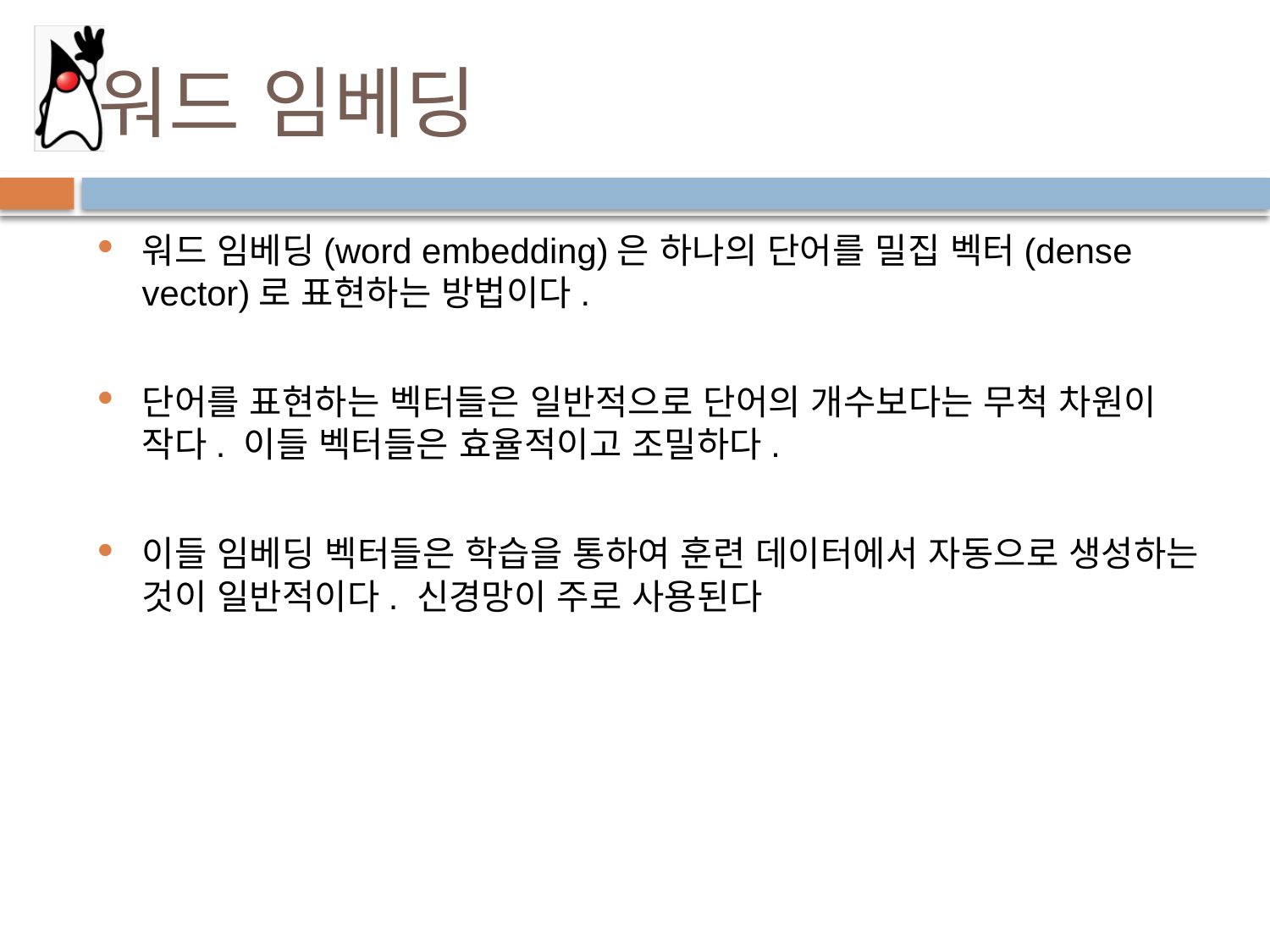

# 워드 임베딩
워드 임베딩(word embedding)은 하나의 단어를 밀집 벡터(dense vector)로 표현하는 방법이다.

단어를 표현하는 벡터들은 일반적으로 단어의 개수보다는 무척 차원이 작다. 이들 벡터들은 효율적이고 조밀하다.

이들 임베딩 벡터들은 학습을 통하여 훈련 데이터에서 자동으로 생성하는 것이 일반적이다. 신경망이 주로 사용된다